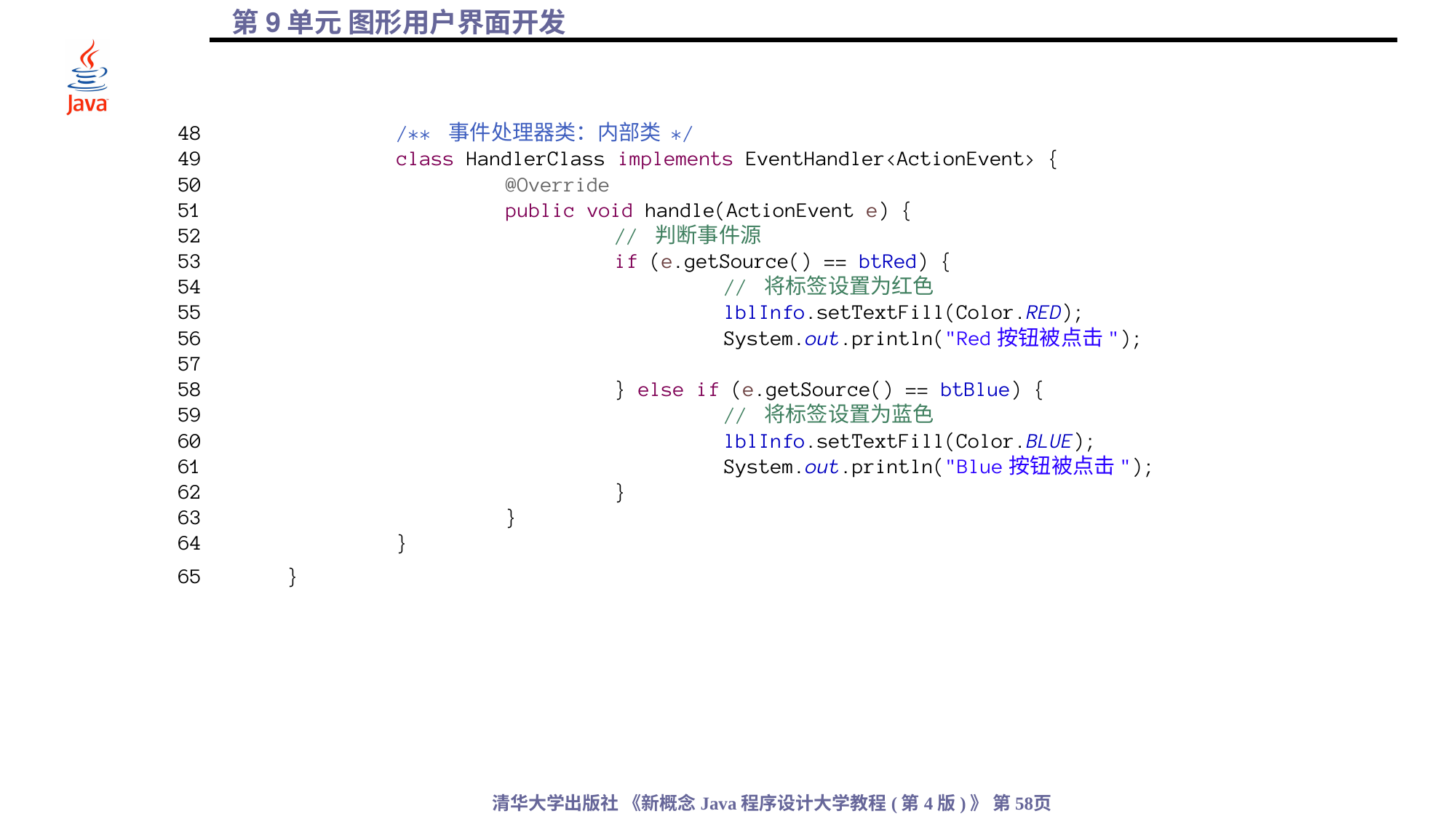

48		/** 事件处理器类：内部类 */
49		class HandlerClass implements EventHandler<ActionEvent> {
50			@Override
51			public void handle(ActionEvent e) {
52				// 判断事件源
53				if (e.getSource() == btRed) {
54					// 将标签设置为红色
55					lblInfo.setTextFill(Color.RED);
56					System.out.println("Red按钮被点击");
57
58				} else if (e.getSource() == btBlue) {
59					// 将标签设置为蓝色
60					lblInfo.setTextFill(Color.BLUE);
61					System.out.println("Blue按钮被点击");
62				}
63			}
64		}
65	}